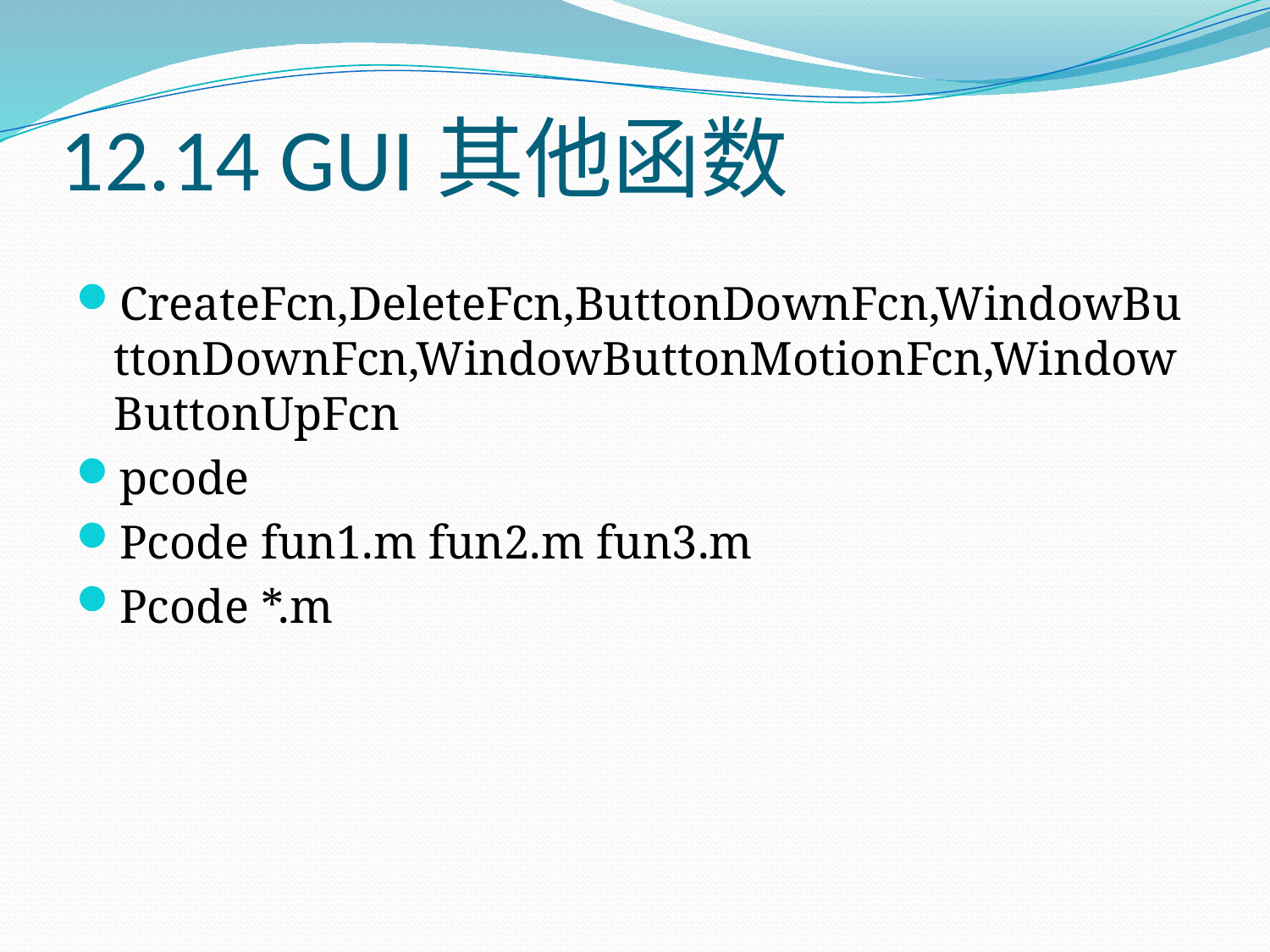

# 12.14 GUI其他函数
CreateFcn,DeleteFcn,ButtonDownFcn,WindowButtonDownFcn,WindowButtonMotionFcn,WindowButtonUpFcn
pcode
Pcode fun1.m fun2.m fun3.m
Pcode *.m